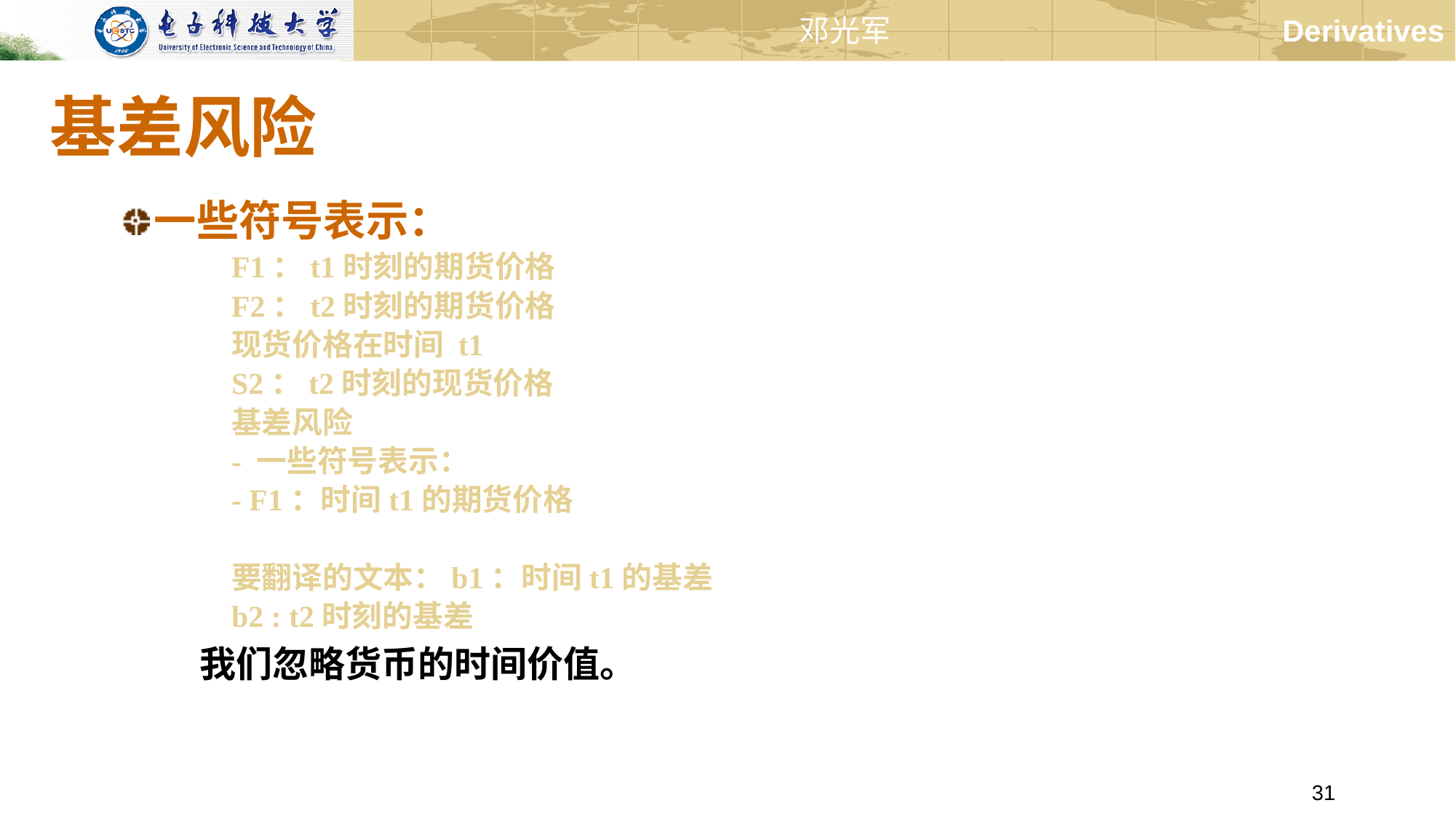

# 基差风险
一些符号表示：
F1：t1时刻的期货价格
F2：t2时刻的期货价格
现货价格在时间 t1
S2：t2时刻的现货价格
基差风险
- 一些符号表示：
- F1：时间t1的期货价格

要翻译的文本：b1：时间t1的基差
b2 : t2时刻的基差
我们忽略货币的时间价值。